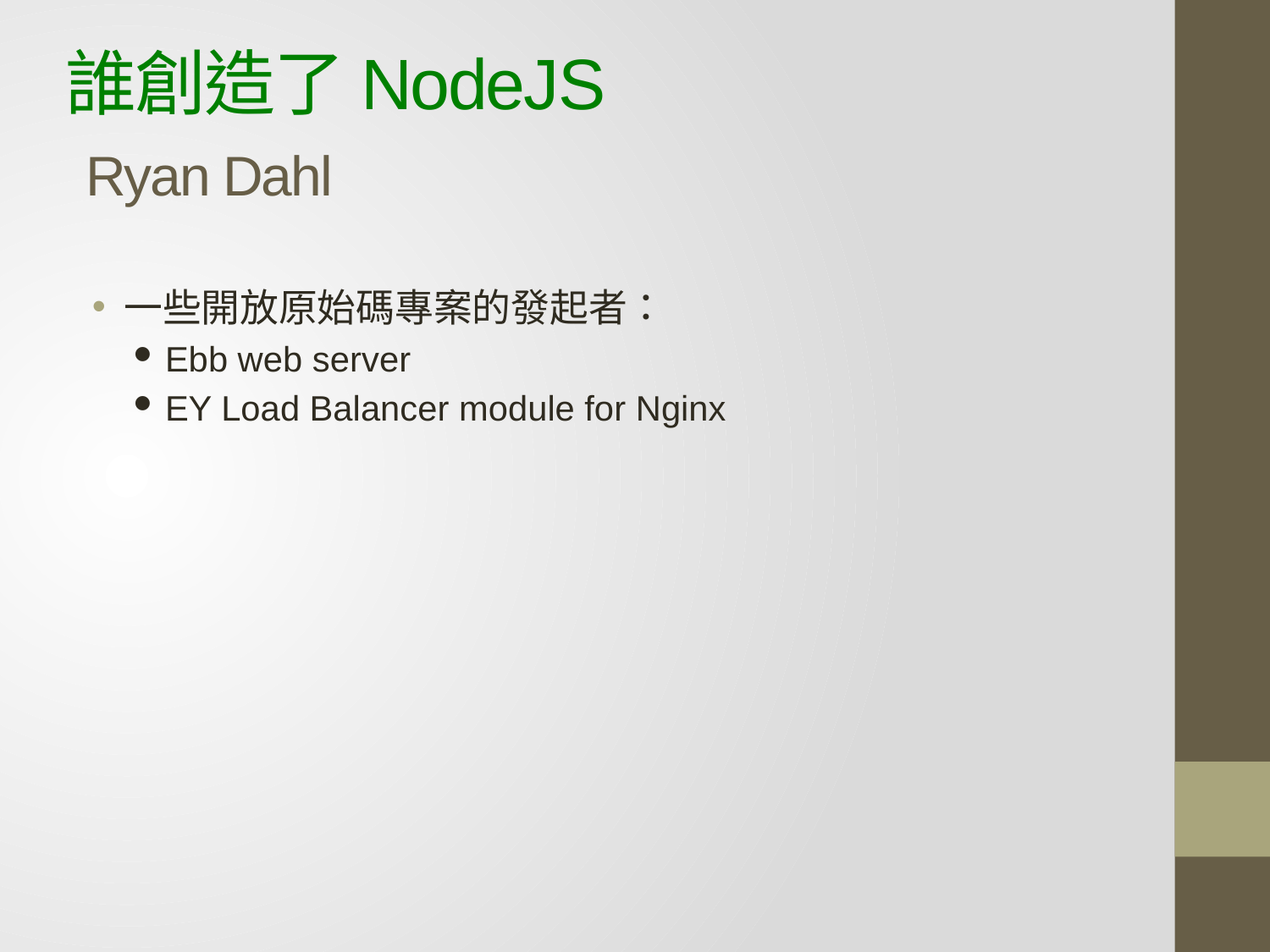

# 誰創造了NodeJS Ryan Dahl

一些開放原始碼專案的發起者：
Ebb web server
EY Load Balancer module for Nginx